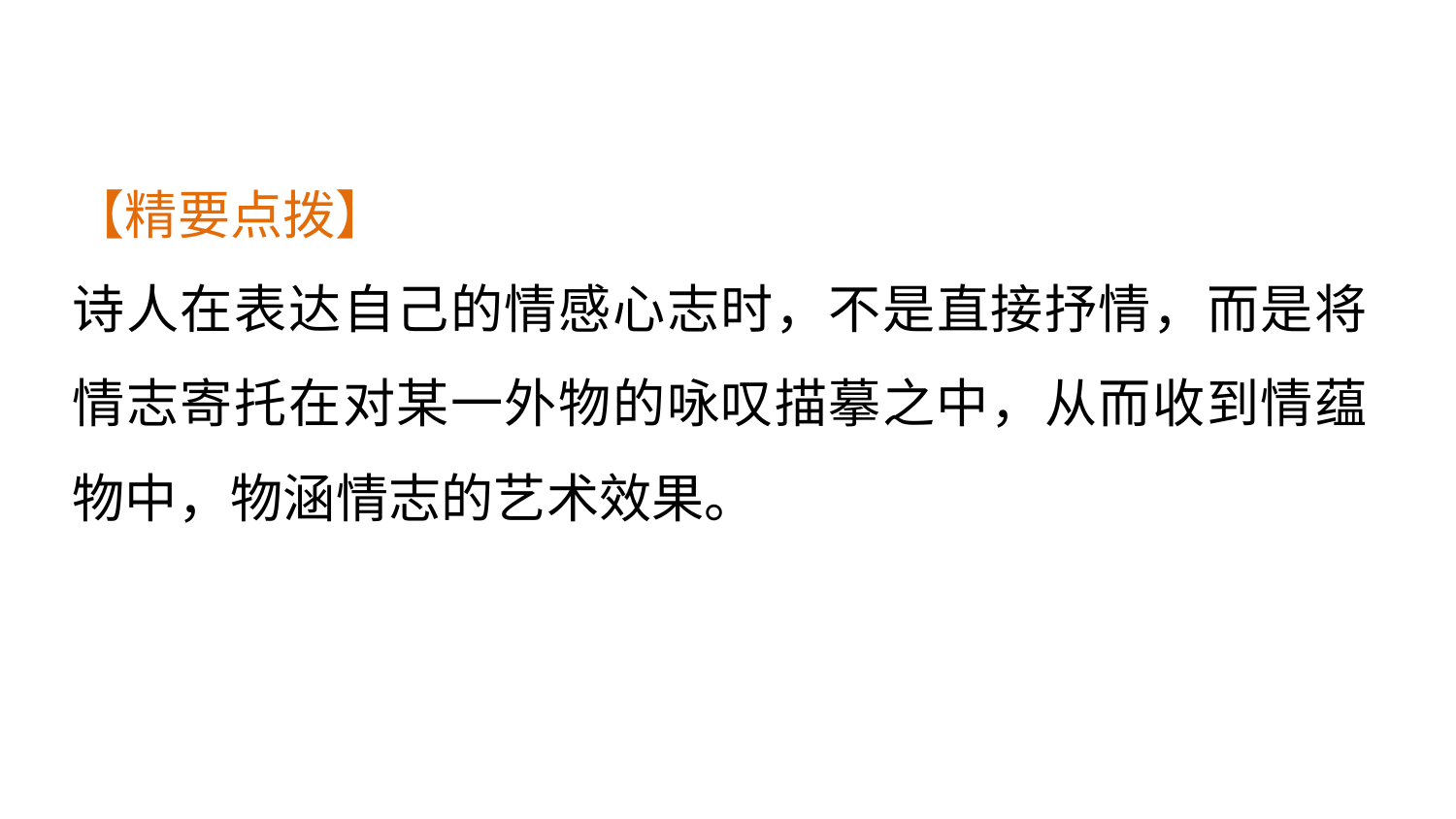

【精要点拨】
诗人在表达自己的情感心志时，不是直接抒情，而是将情志寄托在对某一外物的咏叹描摹之中，从而收到情蕴物中，物涵情志的艺术效果。